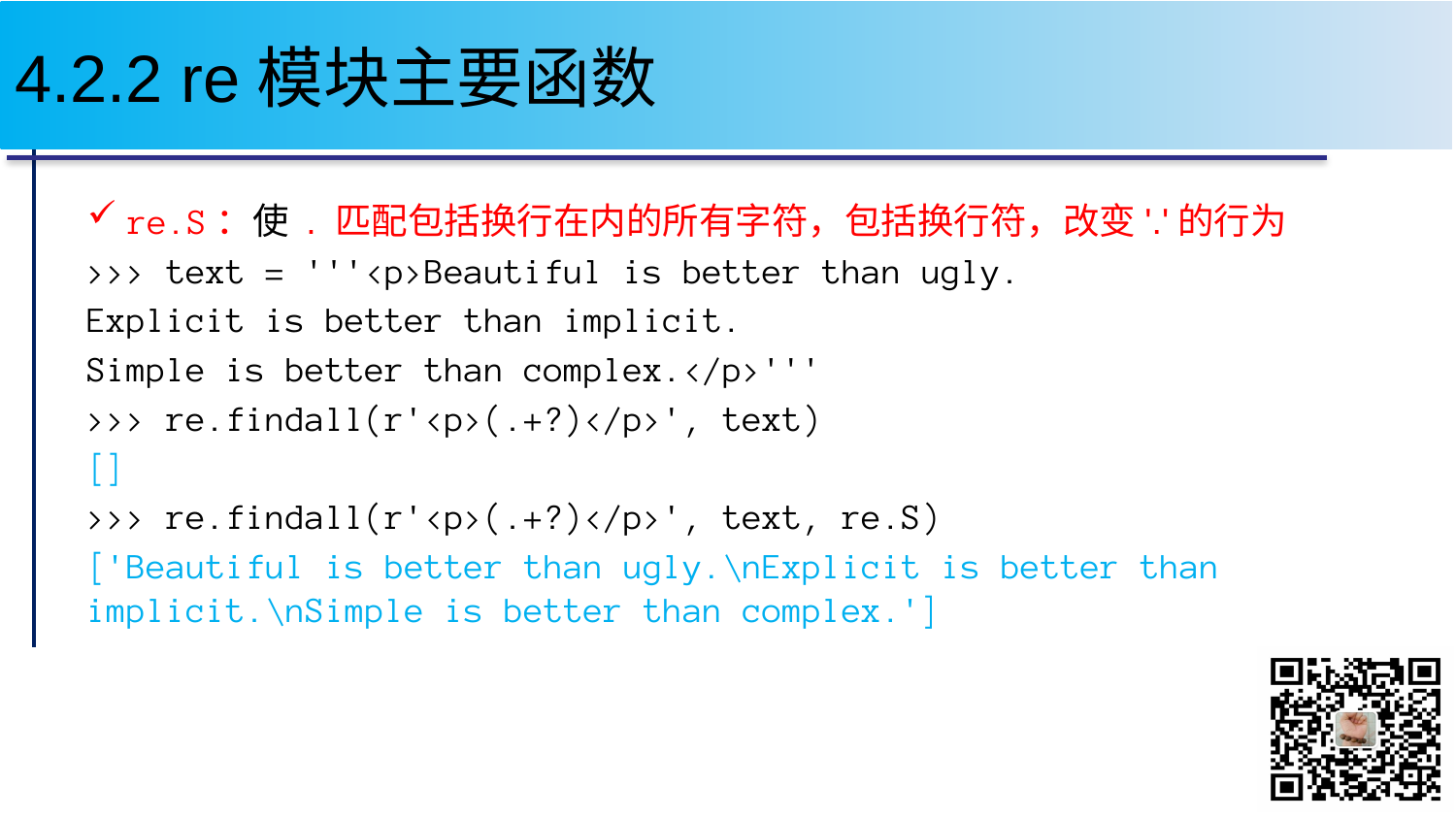

106
# 4.2.2 re模块主要函数
re.S：使 . 匹配包括换行在内的所有字符，包括换行符，改变'.'的行为
>>> text = '''<p>Beautiful is better than ugly.
Explicit is better than implicit.
Simple is better than complex.</p>'''
>>> re.findall(r'<p>(.+?)</p>', text)
[]
>>> re.findall(r'<p>(.+?)</p>', text, re.S)
['Beautiful is better than ugly.\nExplicit is better than implicit.\nSimple is better than complex.']